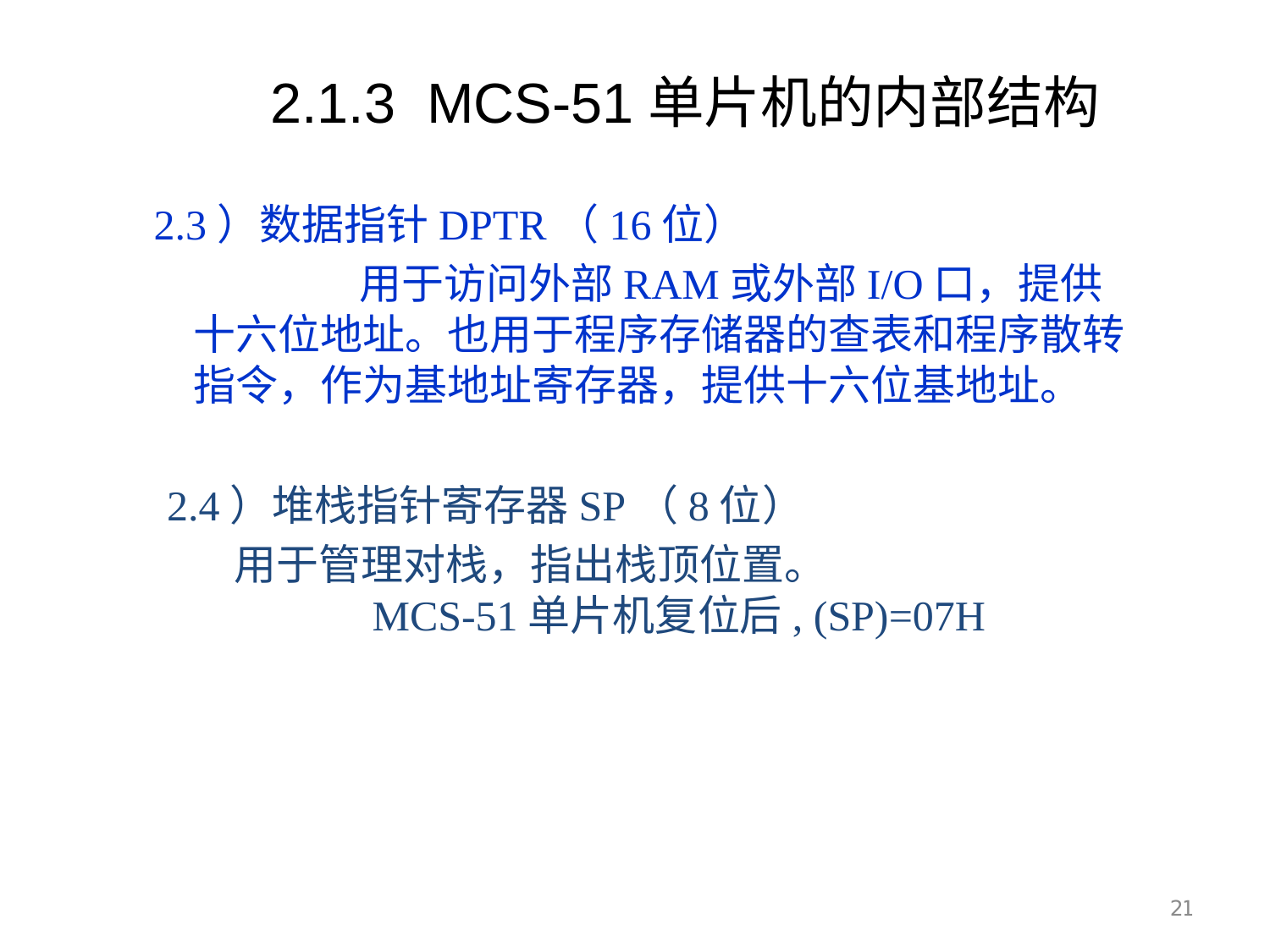

# 2.1.3  MCS-51单片机的内部结构
2.3）数据指针DPTR（16位）
		   用于访问外部RAM或外部I/O口，提供十六位地址。也用于程序存储器的查表和程序散转指令，作为基地址寄存器，提供十六位基地址。
2.4）堆栈指针寄存器SP（8位）
      用于管理对栈，指出栈顶位置。
	   MCS-51单片机复位后, (SP)=07H
21